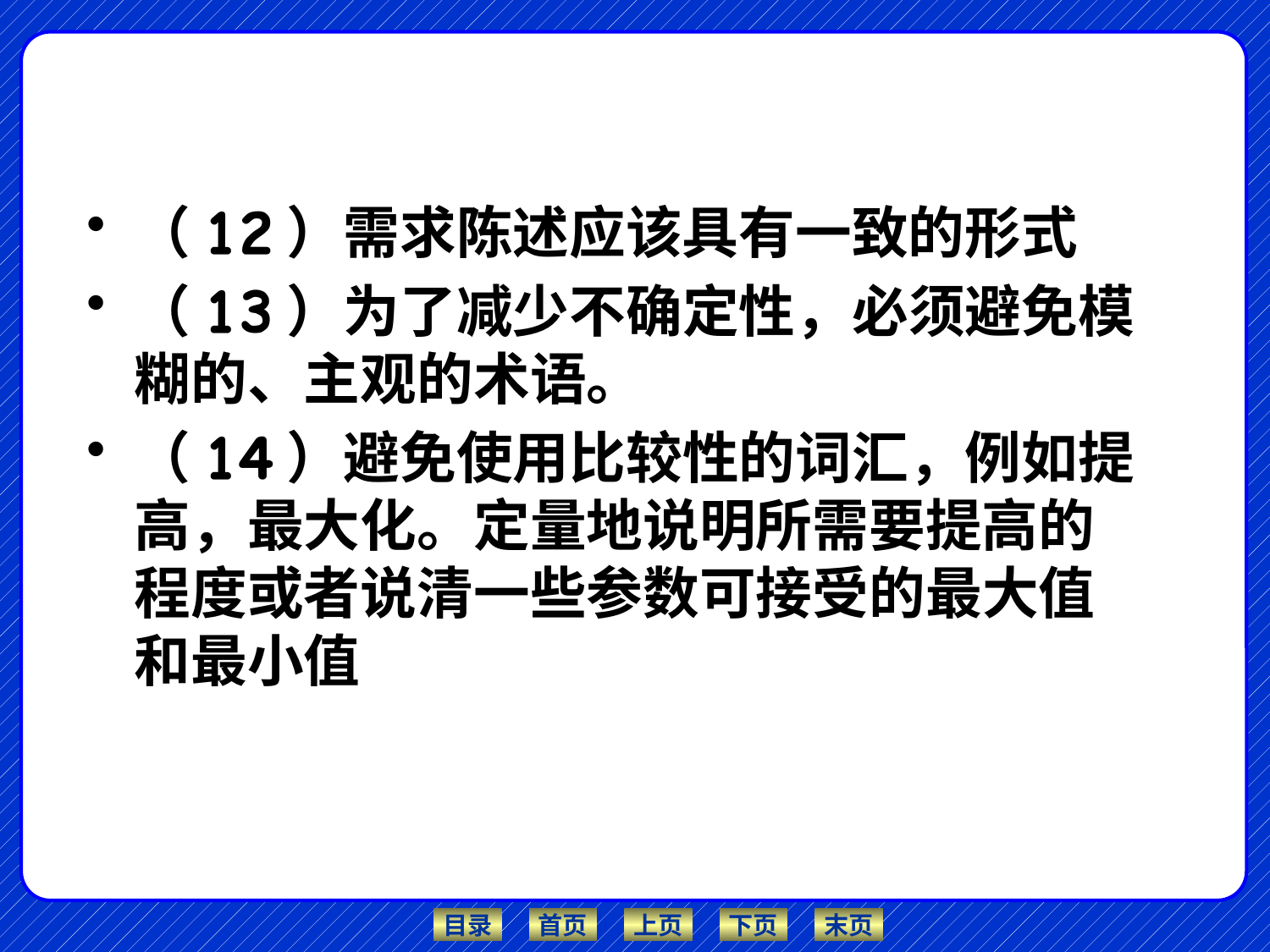

#
（12）需求陈述应该具有一致的形式
（13）为了减少不确定性，必须避免模糊的、主观的术语。
（14）避免使用比较性的词汇，例如提高，最大化。定量地说明所需要提高的程度或者说清一些参数可接受的最大值和最小值